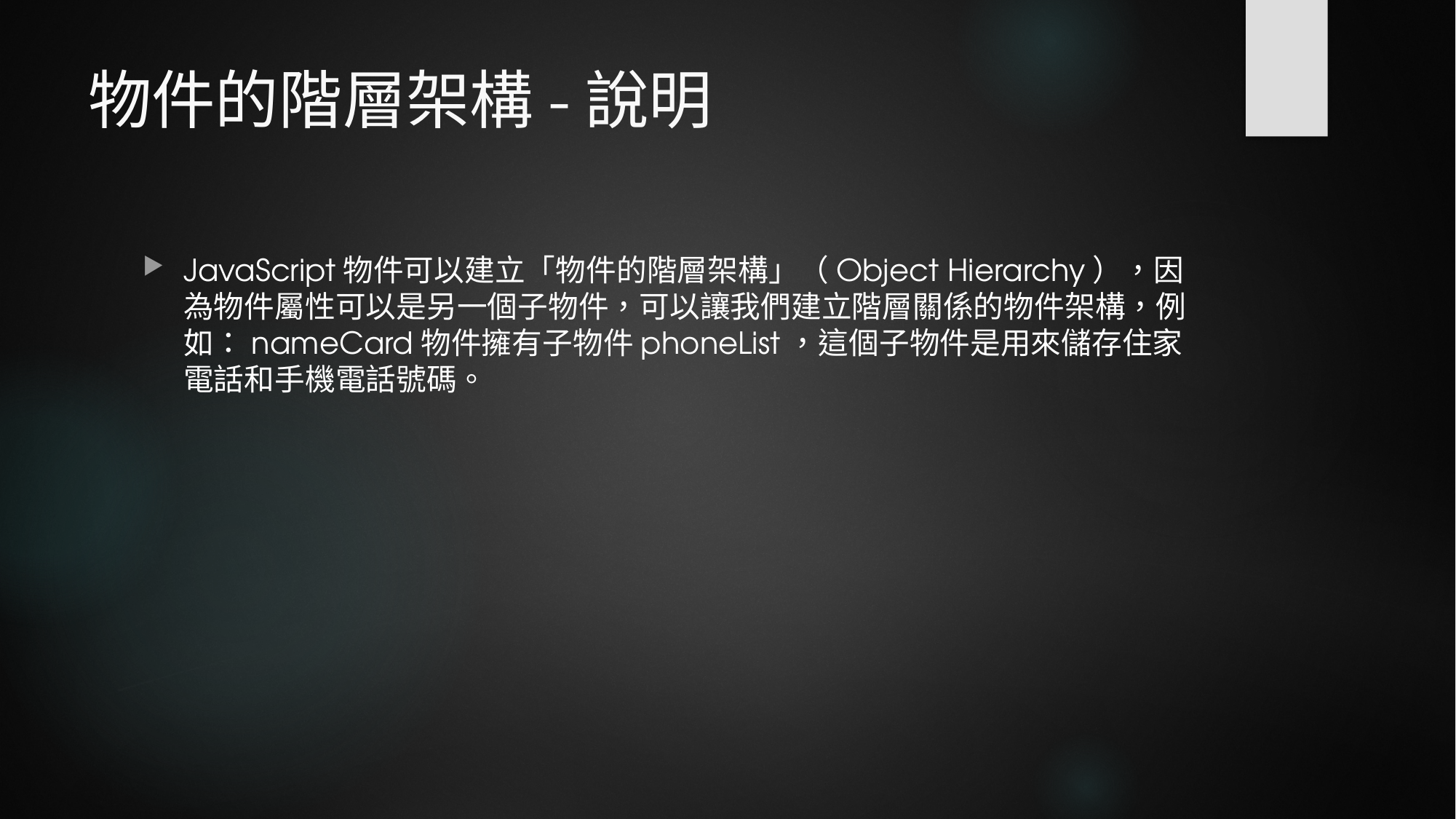

# 物件的階層架構-說明
JavaScript物件可以建立「物件的階層架構」（Object Hierarchy），因為物件屬性可以是另一個子物件，可以讓我們建立階層關係的物件架構，例如：nameCard物件擁有子物件phoneList，這個子物件是用來儲存住家電話和手機電話號碼。